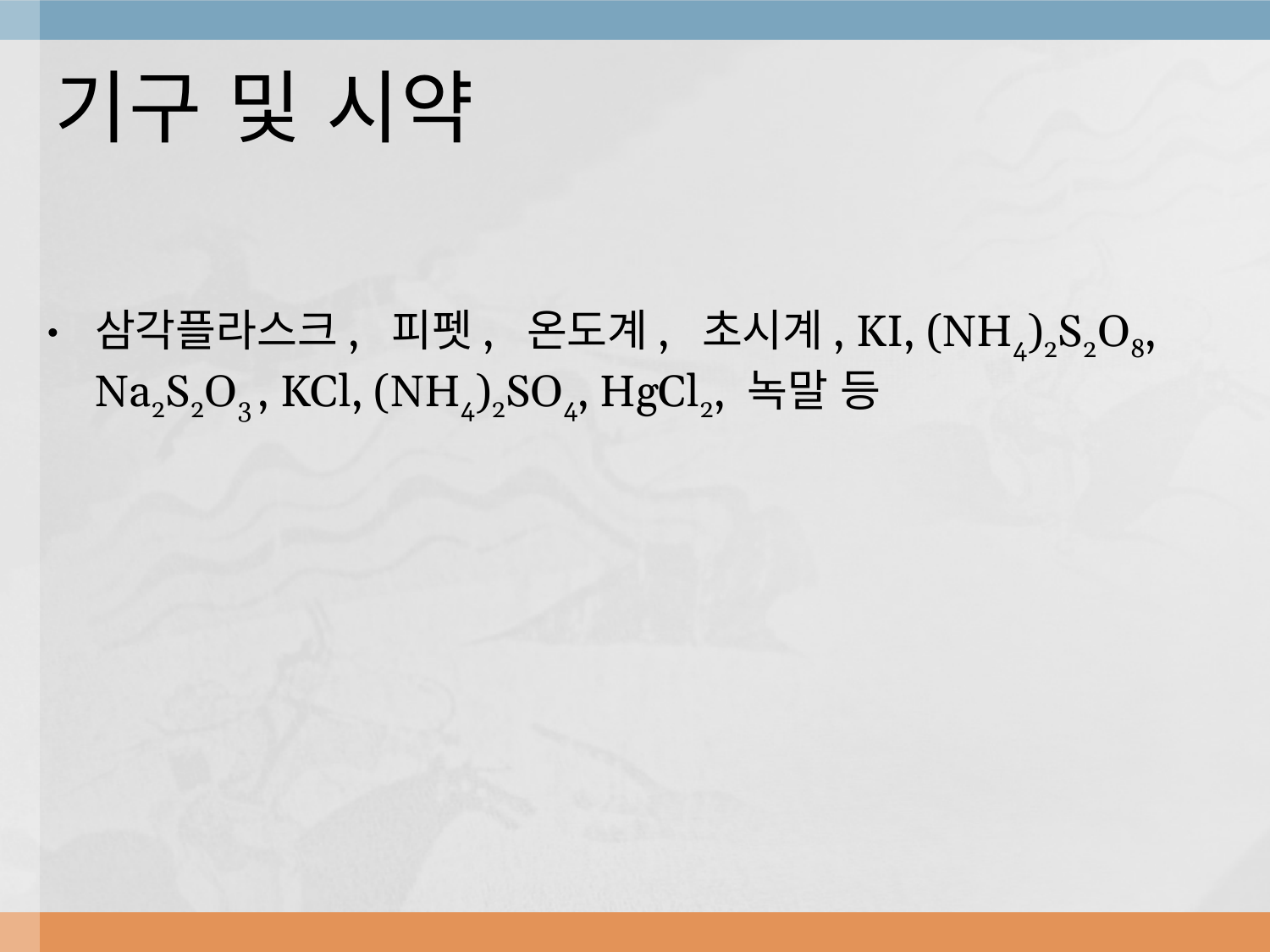

# 기구 및 시약
삼각플라스크,  피펫,  온도계,  초시계, KI, (NH4)2S2O8, Na2S2O3 , KCl, (NH4)2SO4, HgCl2, 녹말 등